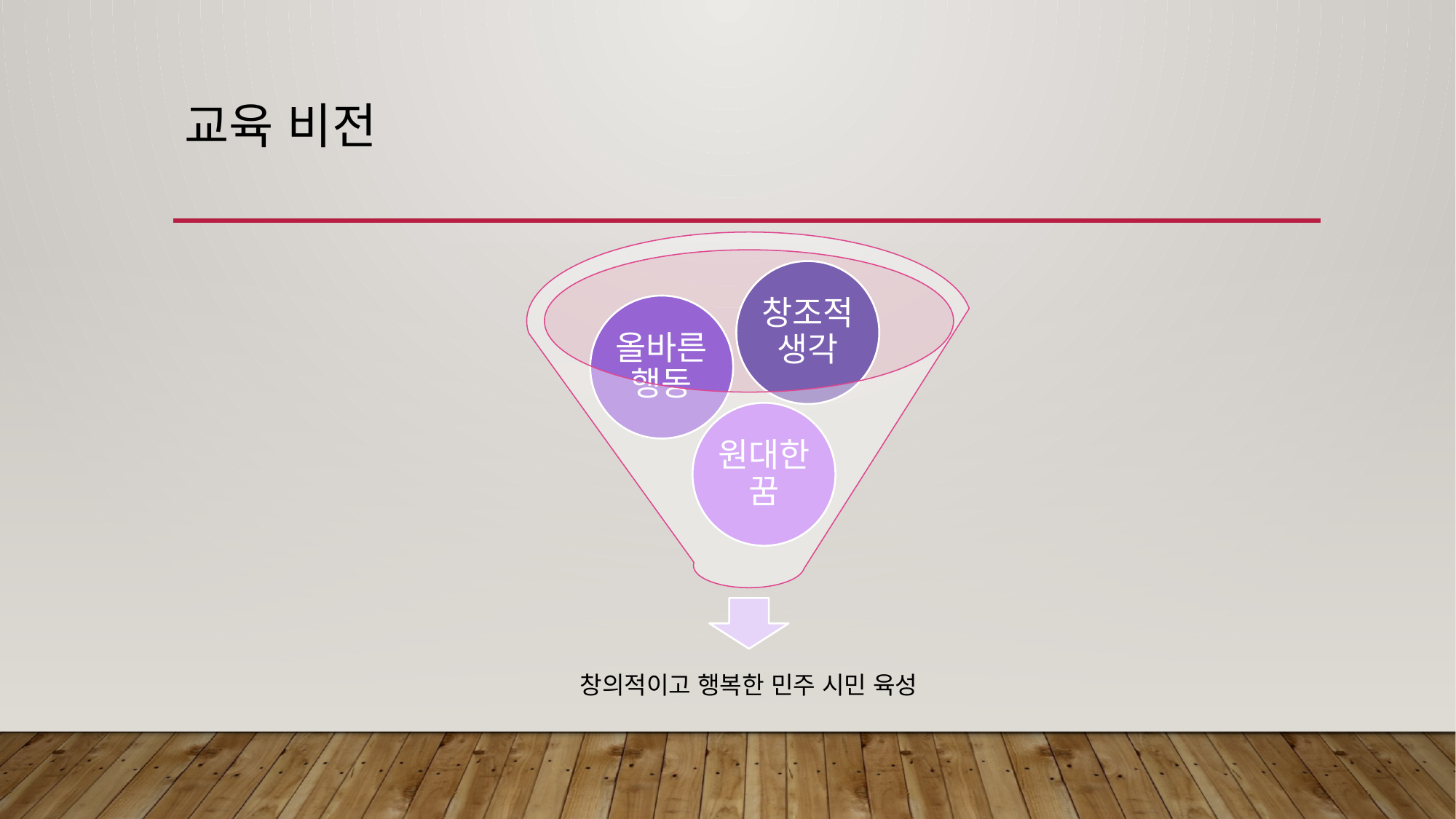

# 교육 비전
창의적이고 행복한 민주 시민 육성
원대한 꿈
올바른 행동
창조적 생각